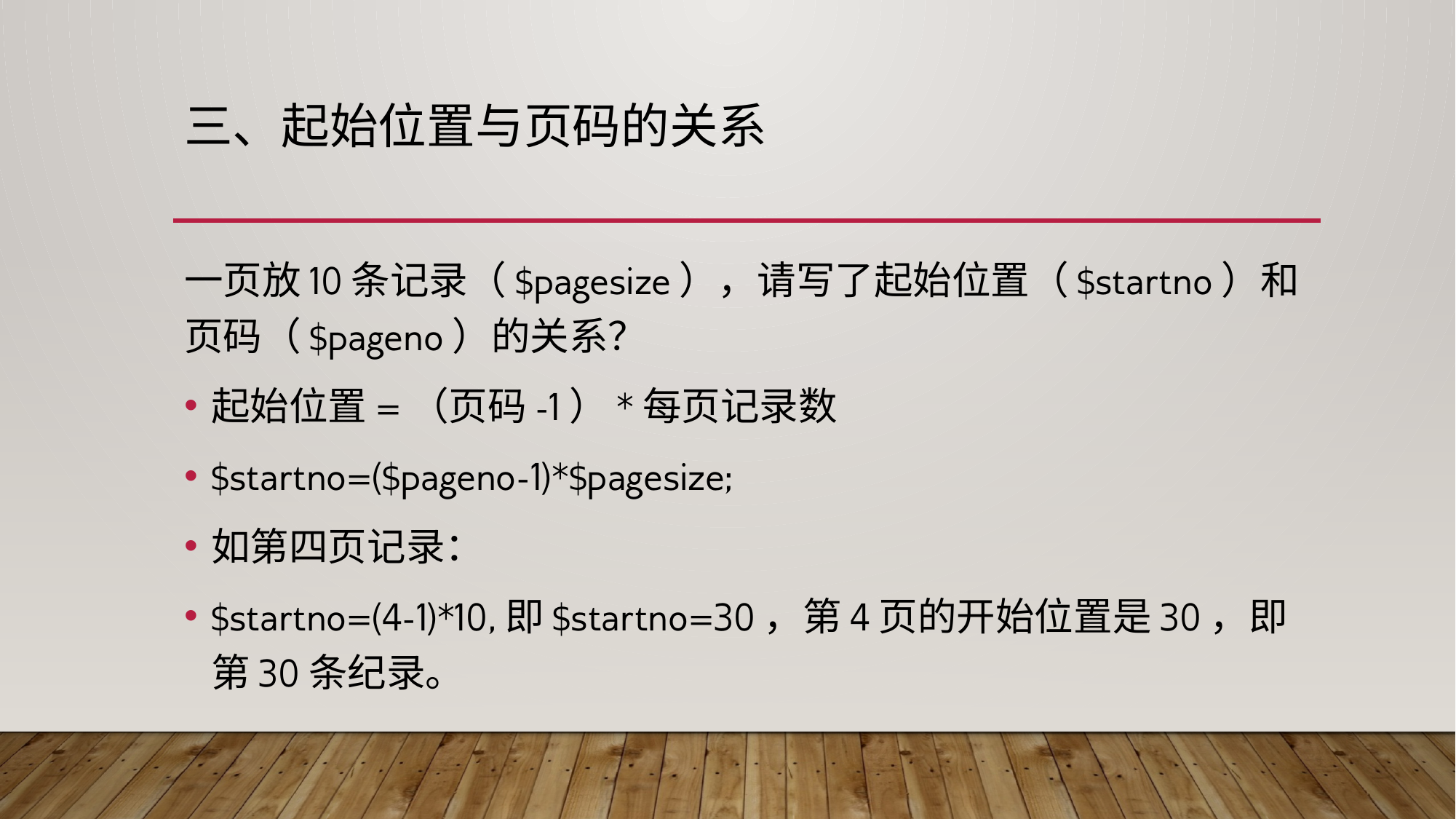

# 三、起始位置与页码的关系
一页放10条记录（$pagesize），请写了起始位置（$startno）和页码（$pageno）的关系？
起始位置=（页码-1）*每页记录数
$startno=($pageno-1)*$pagesize;
如第四页记录：
$startno=(4-1)*10,即$startno=30，第4页的开始位置是30，即第30条纪录。